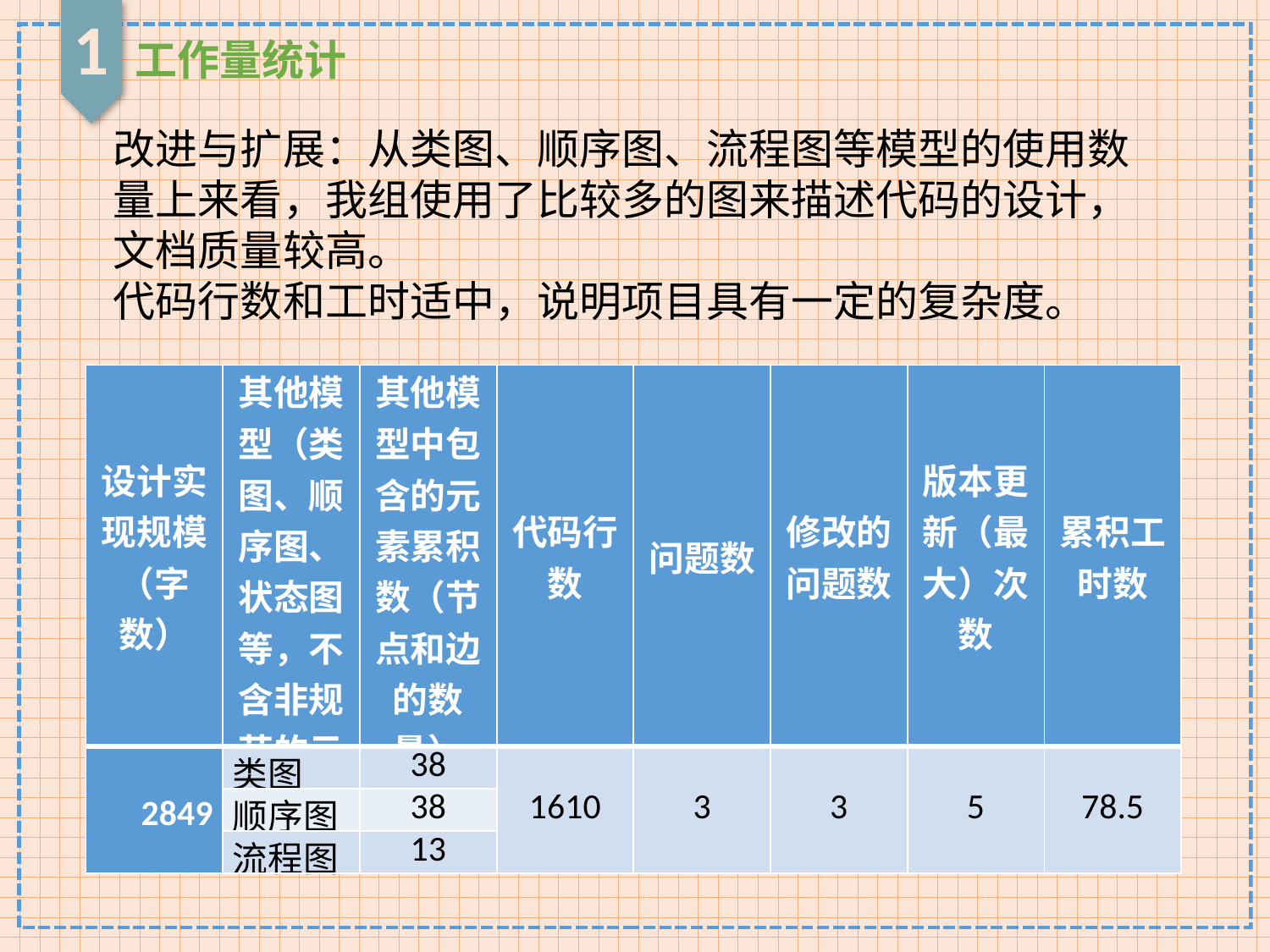

1
工作量统计
改进与扩展：从类图、顺序图、流程图等模型的使用数量上来看，我组使用了比较多的图来描述代码的设计，文档质量较高。
代码行数和工时适中，说明项目具有一定的复杂度。

| 设计实现规模（字数） | 其他模型（类图、顺序图、状态图等，不含非规范的示意图） | 其他模型中包含的元素累积数（节点和边的数量） | 代码行数 | 问题数 | 修改的问题数 | 版本更新（最大）次数 | 累积工时数 |
| --- | --- | --- | --- | --- | --- | --- | --- |
| 2849 | 类图 | 38 | 1610 | 3 | 3 | 5 | 78.5 |
|  | 顺序图 | 38 |  |  |  |  |  |
|  | 流程图 | 13 |  |  |  |  |  |